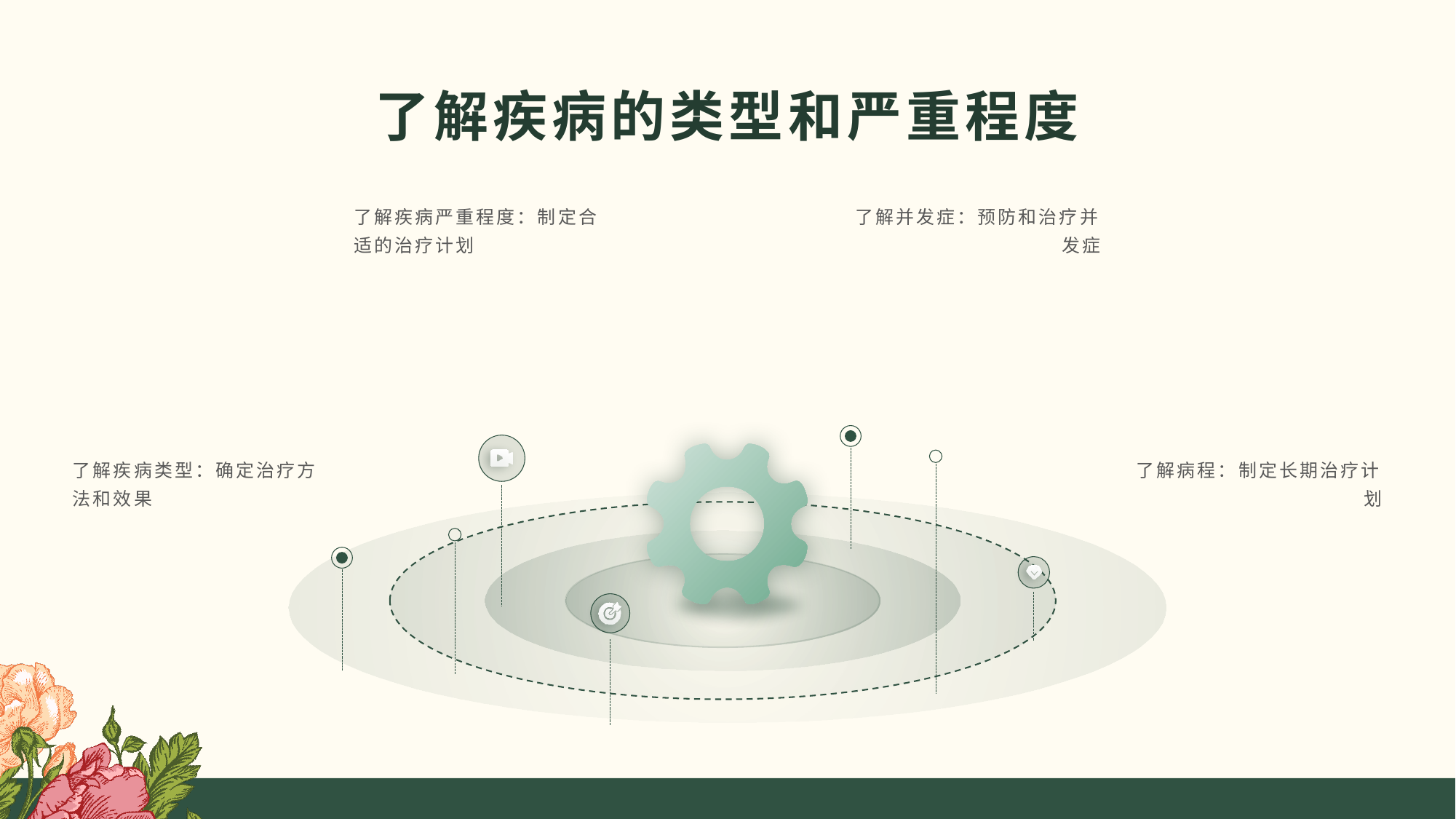

了解疾病的类型和严重程度
了解疾病严重程度：制定合适的治疗计划
了解并发症：预防和治疗并发症

了解疾病类型：确定治疗方法和效果
了解病程：制定长期治疗计划